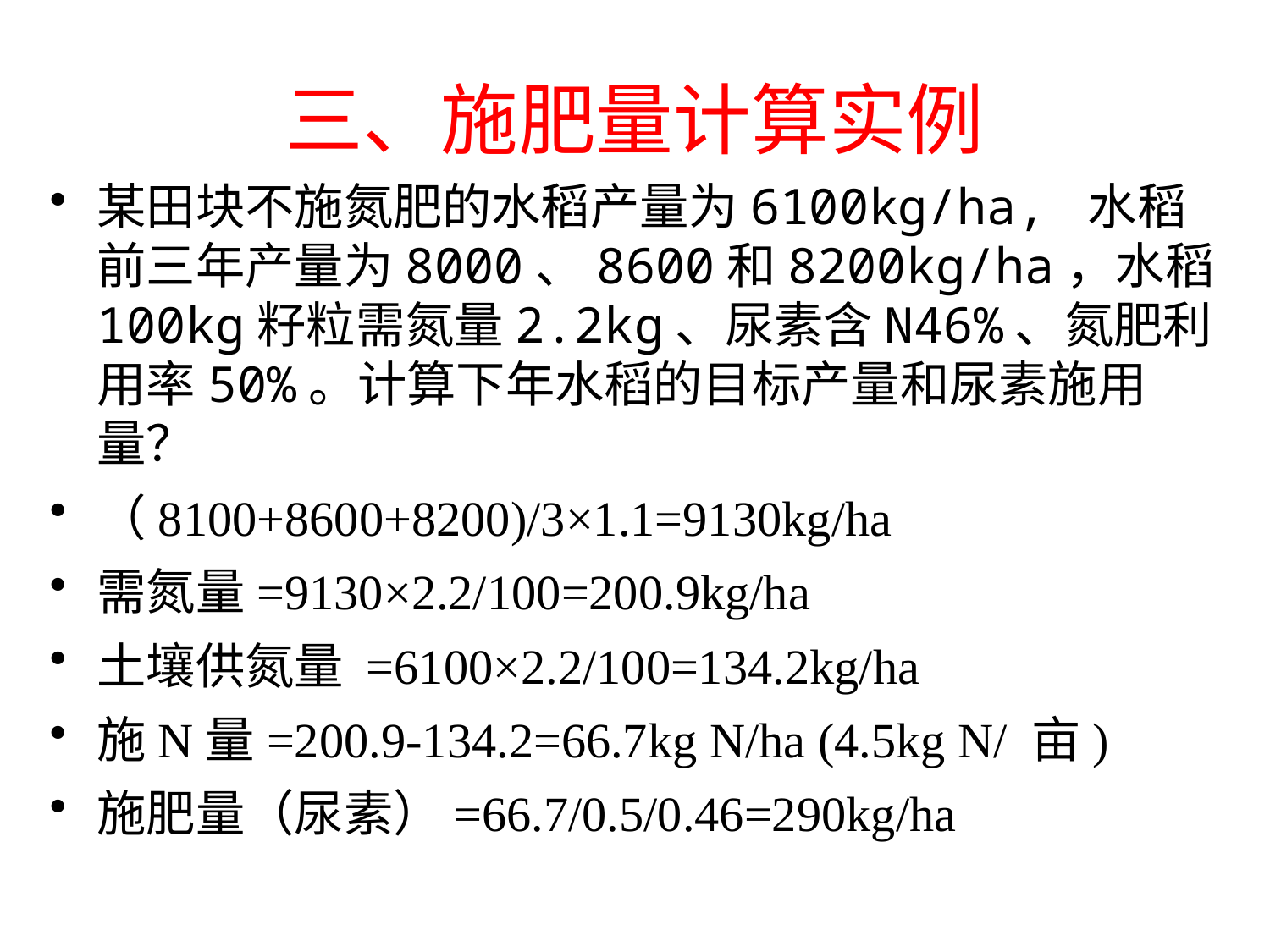

# 三、施肥量计算实例
某田块不施氮肥的水稻产量为6100kg/ha, 水稻前三年产量为8000、8600和8200kg/ha，水稻100kg籽粒需氮量2.2kg、尿素含N46%、氮肥利用率50%。计算下年水稻的目标产量和尿素施用量？
（8100+8600+8200)/3×1.1=9130kg/ha
需氮量=9130×2.2/100=200.9kg/ha
土壤供氮量 =6100×2.2/100=134.2kg/ha
施N量=200.9-134.2=66.7kg N/ha (4.5kg N/ 亩)
施肥量（尿素）=66.7/0.5/0.46=290kg/ha